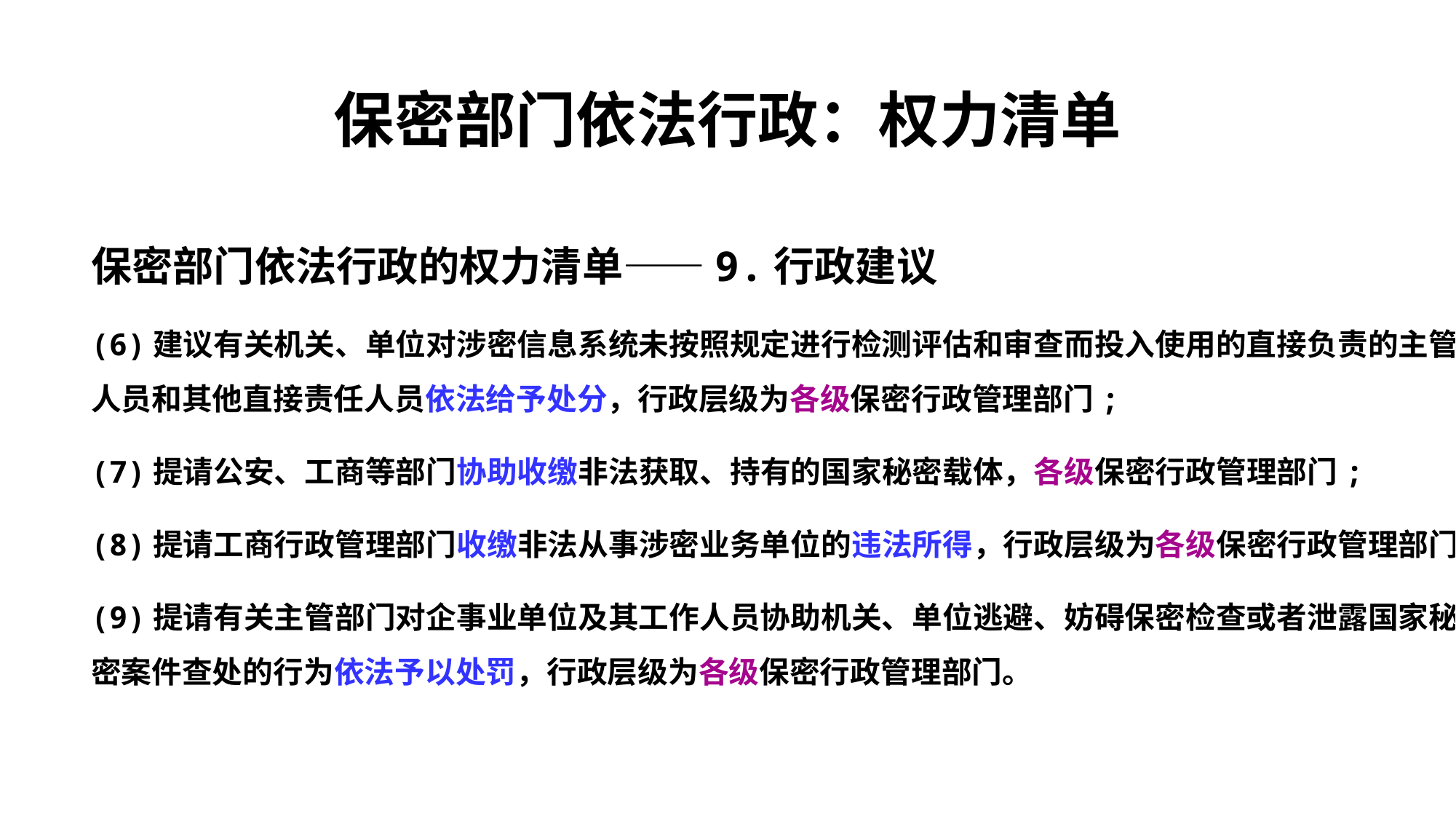

# 保密部门依法行政：权力清单
保密部门依法行政的权力清单——9.行政建议
(6)建议有关机关、单位对涉密信息系统未按照规定进行检测评估和审查而投入使用的直接负责的主管人员和其他直接责任人员依法给予处分，行政层级为各级保密行政管理部门;
(7)提请公安、工商等部门协助收缴非法获取、持有的国家秘密载体，各级保密行政管理部门;
(8)提请工商行政管理部门收缴非法从事涉密业务单位的违法所得，行政层级为各级保密行政管理部门;
(9)提请有关主管部门对企事业单位及其工作人员协助机关、单位逃避、妨碍保密检查或者泄露国家秘密案件查处的行为依法予以处罚，行政层级为各级保密行政管理部门。